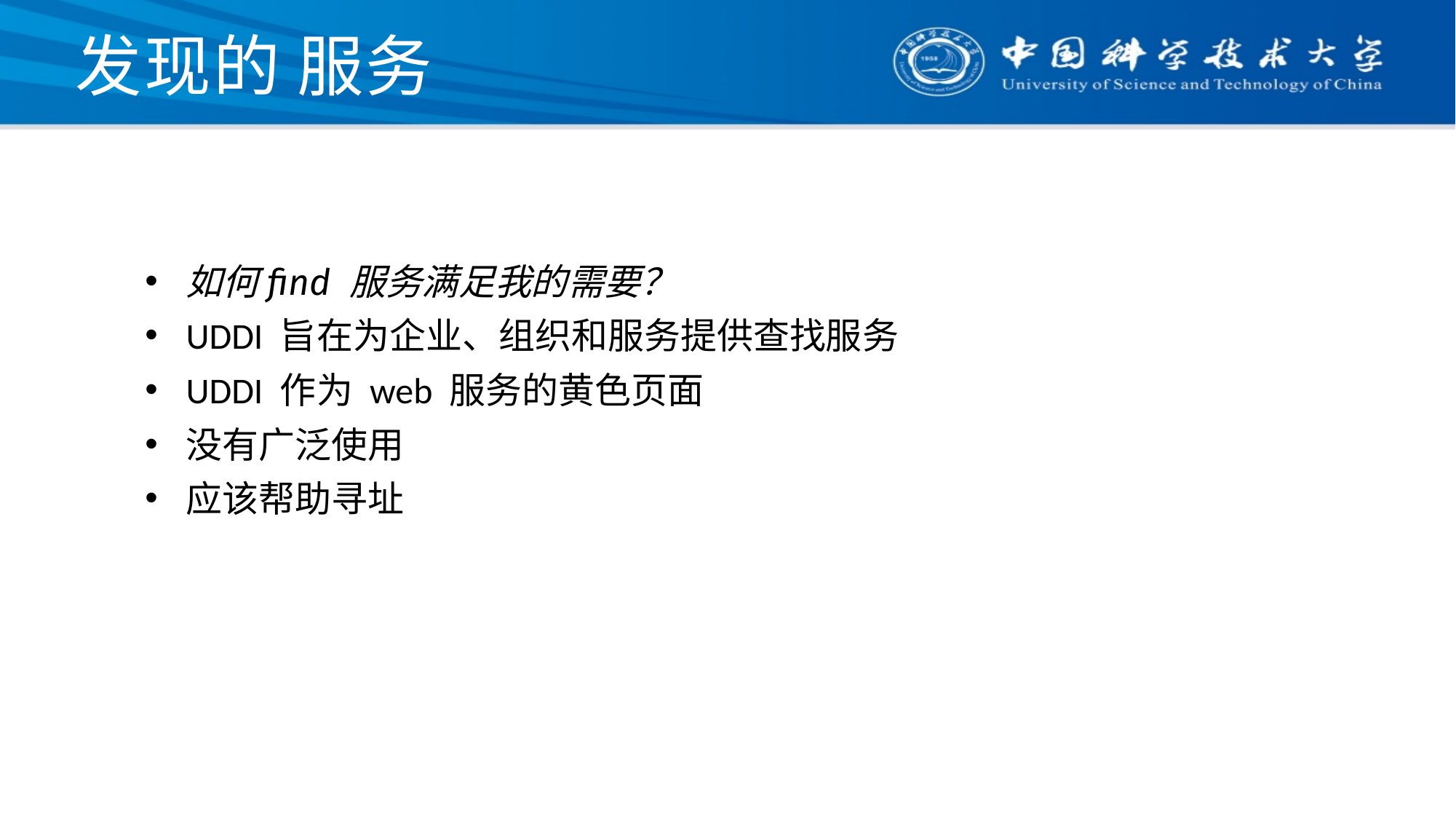

# 发现的 服务
如何ﬁnd 服务满足我的需要？
UDDI 旨在为企业、组织和服务提供查找服务
UDDI 作为 web 服务的黄色页面
没有广泛使用
应该帮助寻址